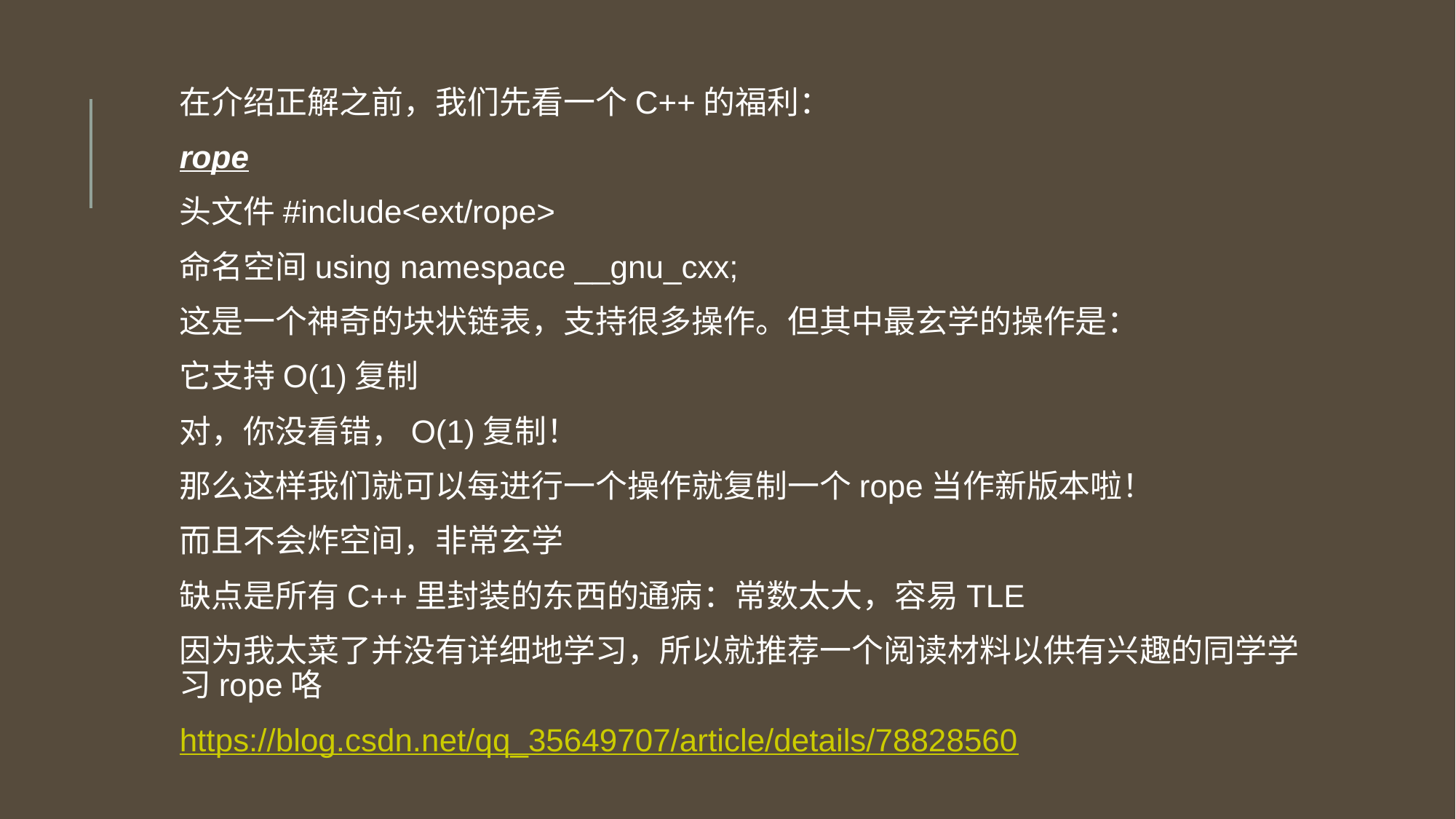

在介绍正解之前，我们先看一个C++的福利：
rope
头文件#include<ext/rope>
命名空间using namespace __gnu_cxx;
这是一个神奇的块状链表，支持很多操作。但其中最玄学的操作是：
它支持O(1)复制
对，你没看错，O(1)复制！
那么这样我们就可以每进行一个操作就复制一个rope当作新版本啦！
而且不会炸空间，非常玄学
缺点是所有C++里封装的东西的通病：常数太大，容易TLE
因为我太菜了并没有详细地学习，所以就推荐一个阅读材料以供有兴趣的同学学习rope咯
https://blog.csdn.net/qq_35649707/article/details/78828560